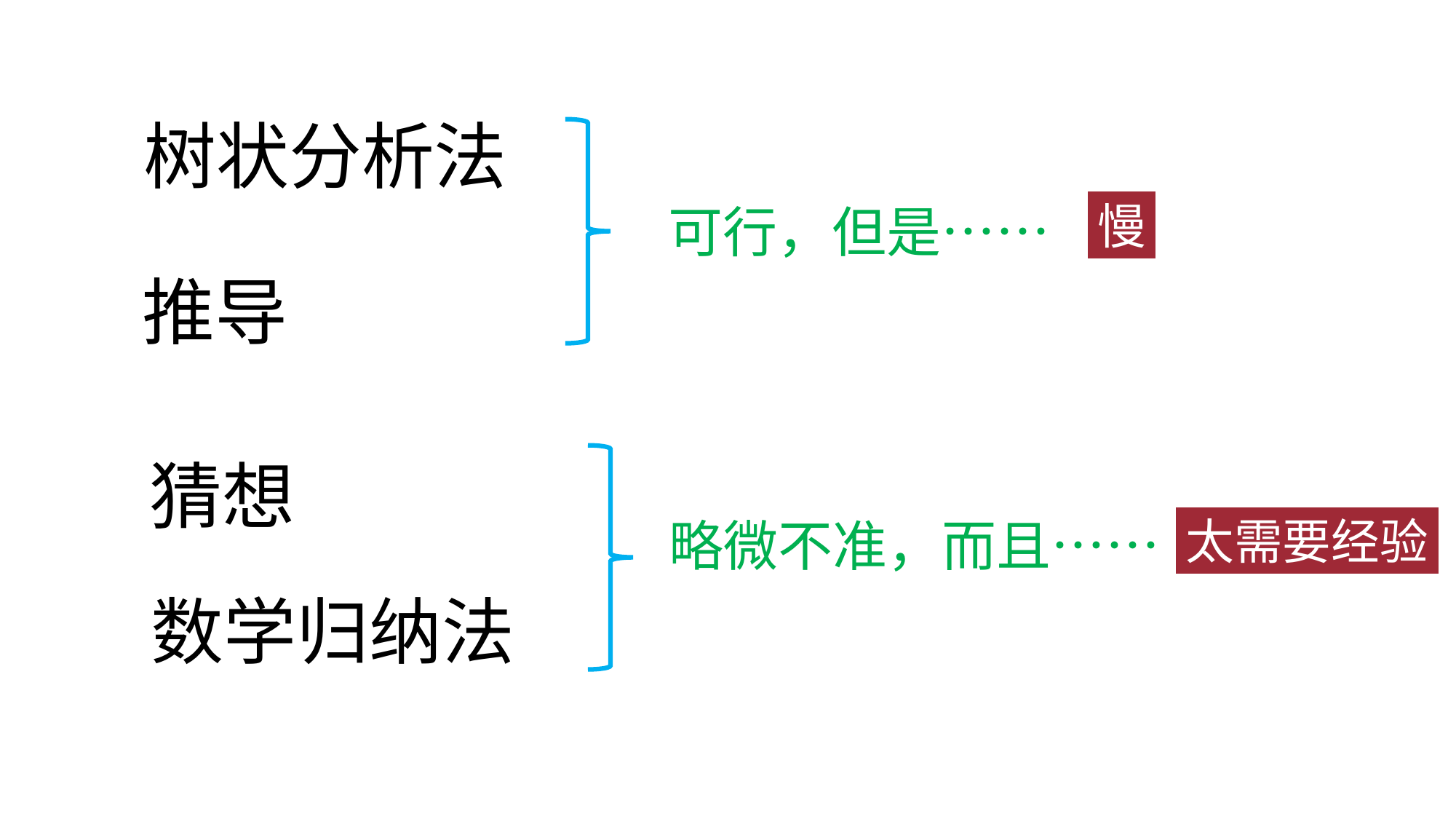

树状分析法

慢
可行，但是……
推导
猜想

略微不准，而且……
太需要经验
数学归纳法